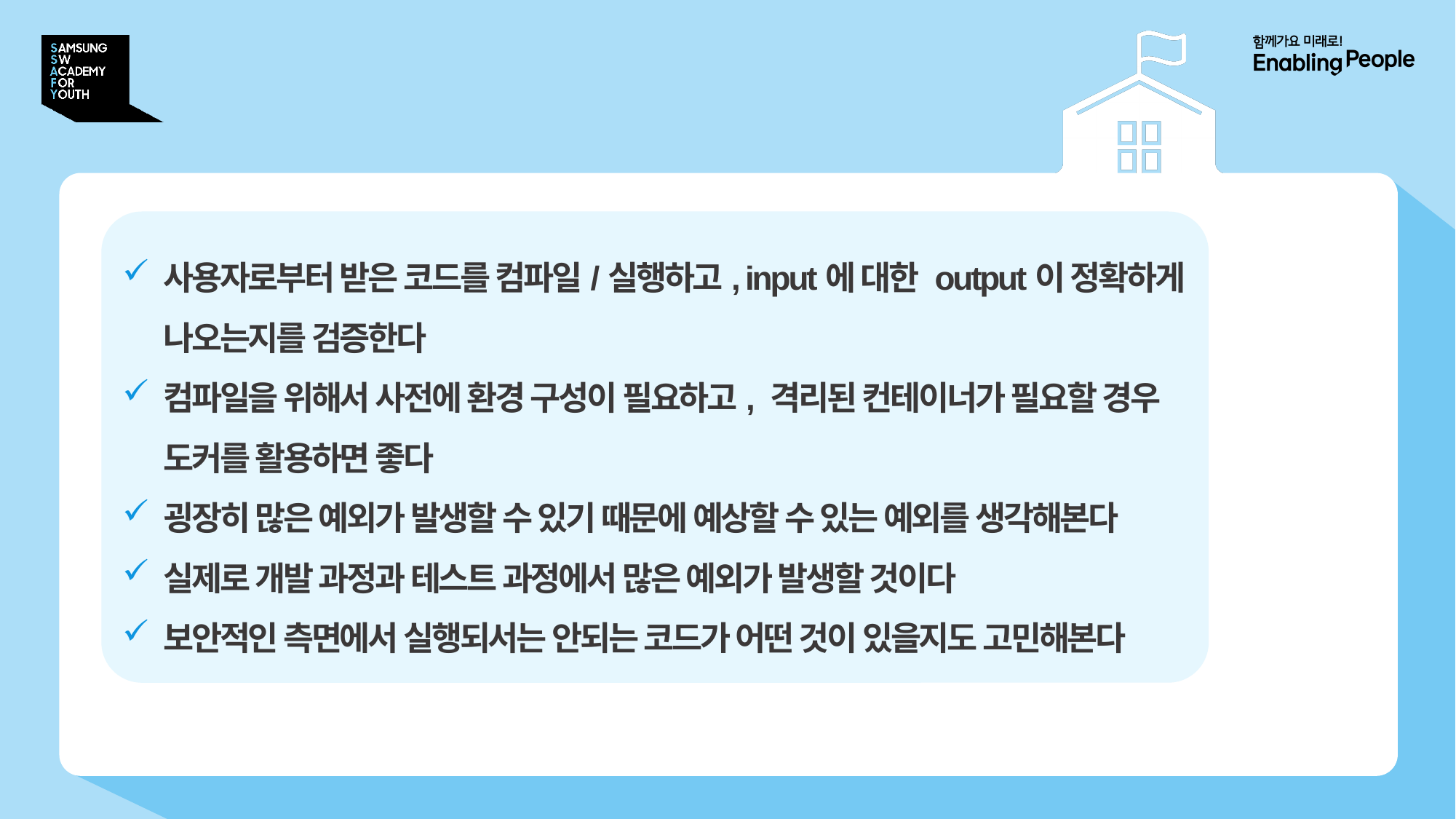

# 정답 여부 판별

사용자로부터 받은 코드를 컴파일/실행하고, input에 대한 output이 정확하게 나오는지를 검증한다
컴파일을 위해서 사전에 환경 구성이 필요하고, 격리된 컨테이너가 필요할 경우
도커를 활용하면 좋다
굉장히 많은 예외가 발생할 수 있기 때문에 예상할 수 있는 예외를 생각해본다
실제로 개발 과정과 테스트 과정에서 많은 예외가 발생할 것이다
보안적인 측면에서 실행되서는 안되는 코드가 어떤 것이 있을지도 고민해본다